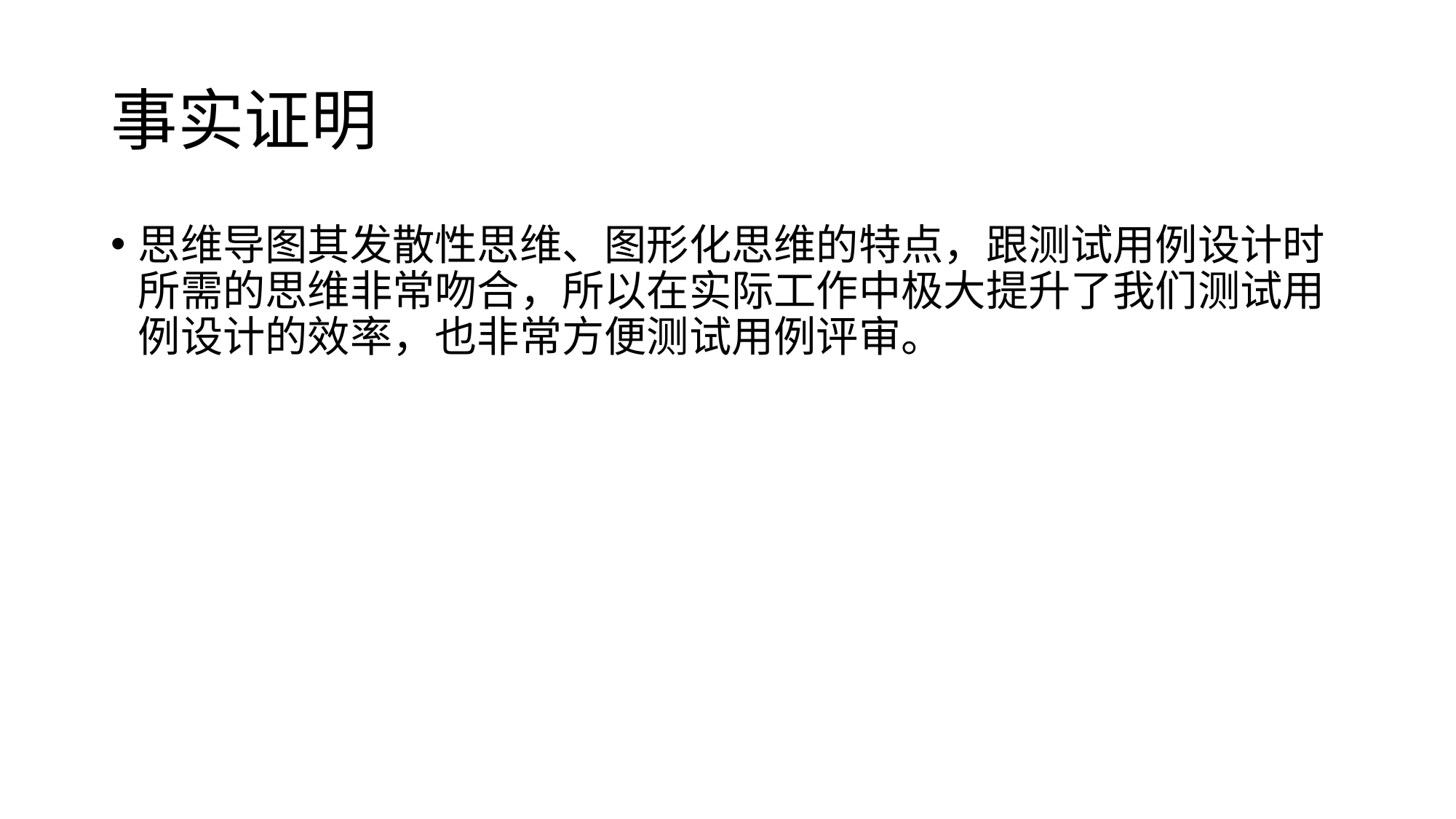

# 事实证明
思维导图其发散性思维、图形化思维的特点，跟测试用例设计时所需的思维非常吻合，所以在实际工作中极大提升了我们测试用例设计的效率，也非常方便测试用例评审。